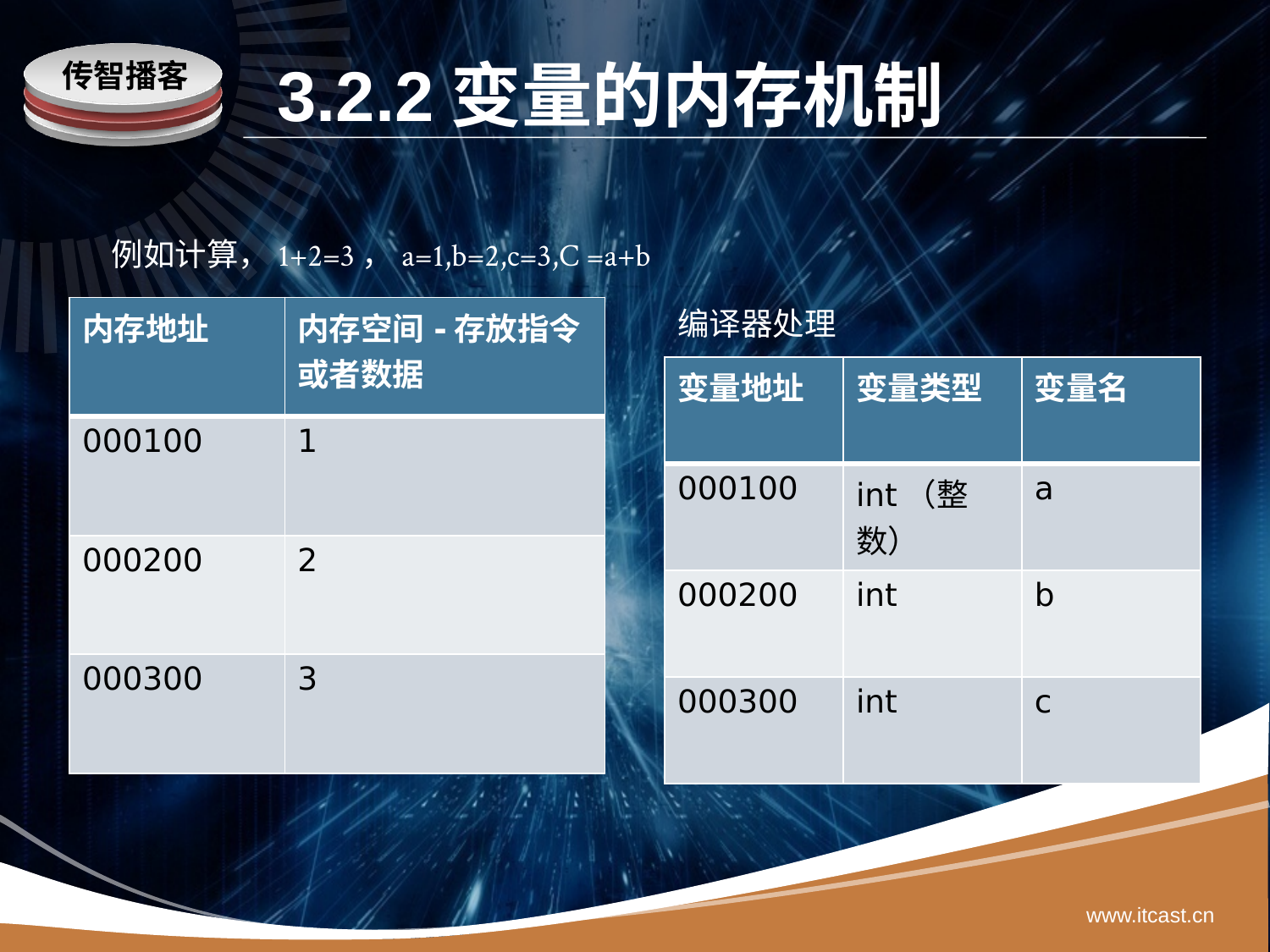

# 3.2.2变量的内存机制
例如计算，1+2=3，a=1,b=2,c=3,C =a+b
| 内存地址 | 内存空间-存放指令或者数据 |
| --- | --- |
| 000100 | 1 |
| 000200 | 2 |
| 000300 | 3 |
编译器处理
| 变量地址 | 变量类型 | 变量名 |
| --- | --- | --- |
| 000100 | int（整数） | a |
| 000200 | int | b |
| 000300 | int | c |
www.itcast.cn